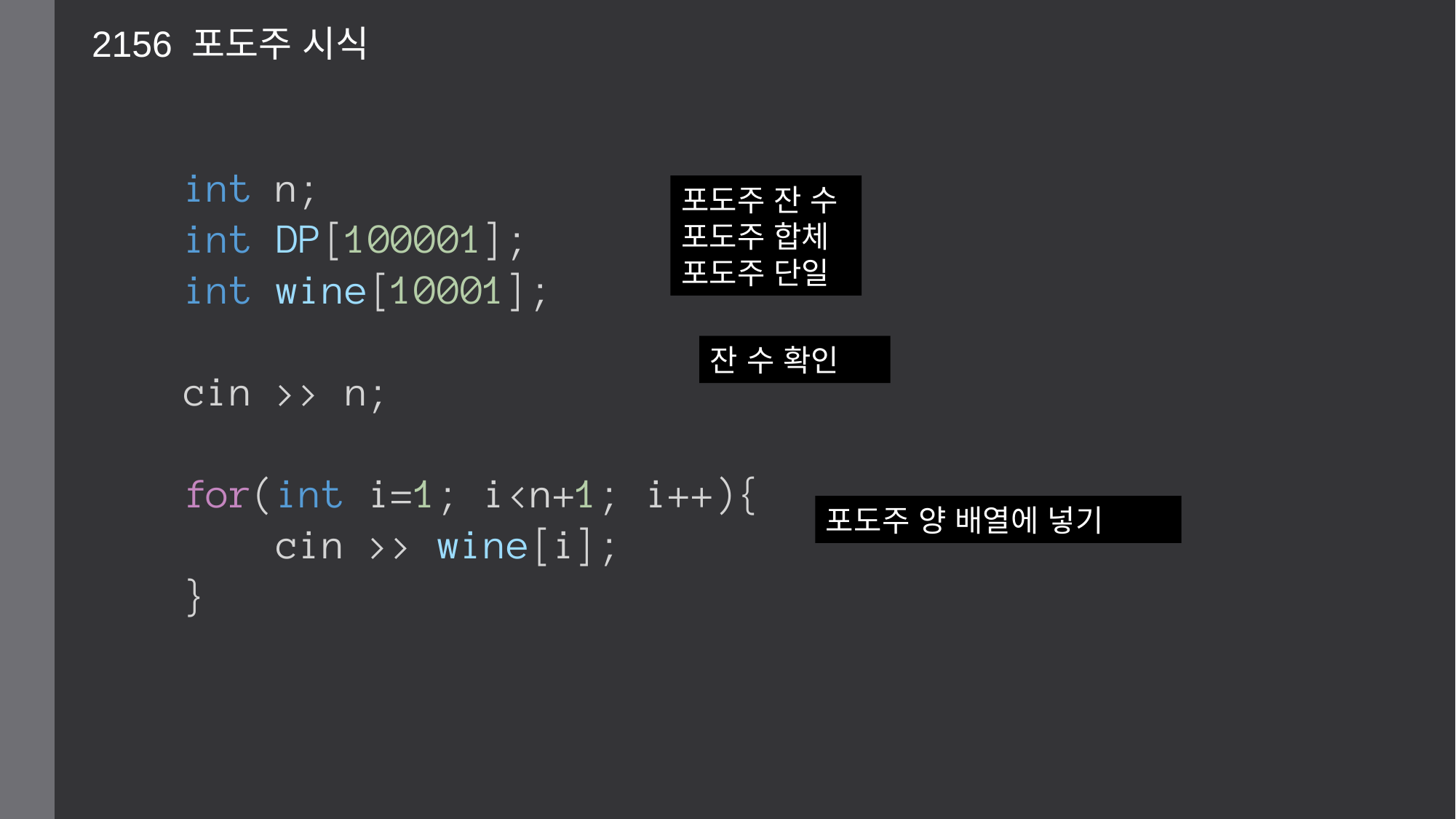

2156 포도주 시식
    int n;
    int DP[100001];
    int wine[10001];
    cin >> n;
    for(int i=1; i<n+1; i++){
        cin >> wine[i];
    }
포도주 잔 수
포도주 합체
포도주 단일
잔 수 확인
포도주 양 배열에 넣기